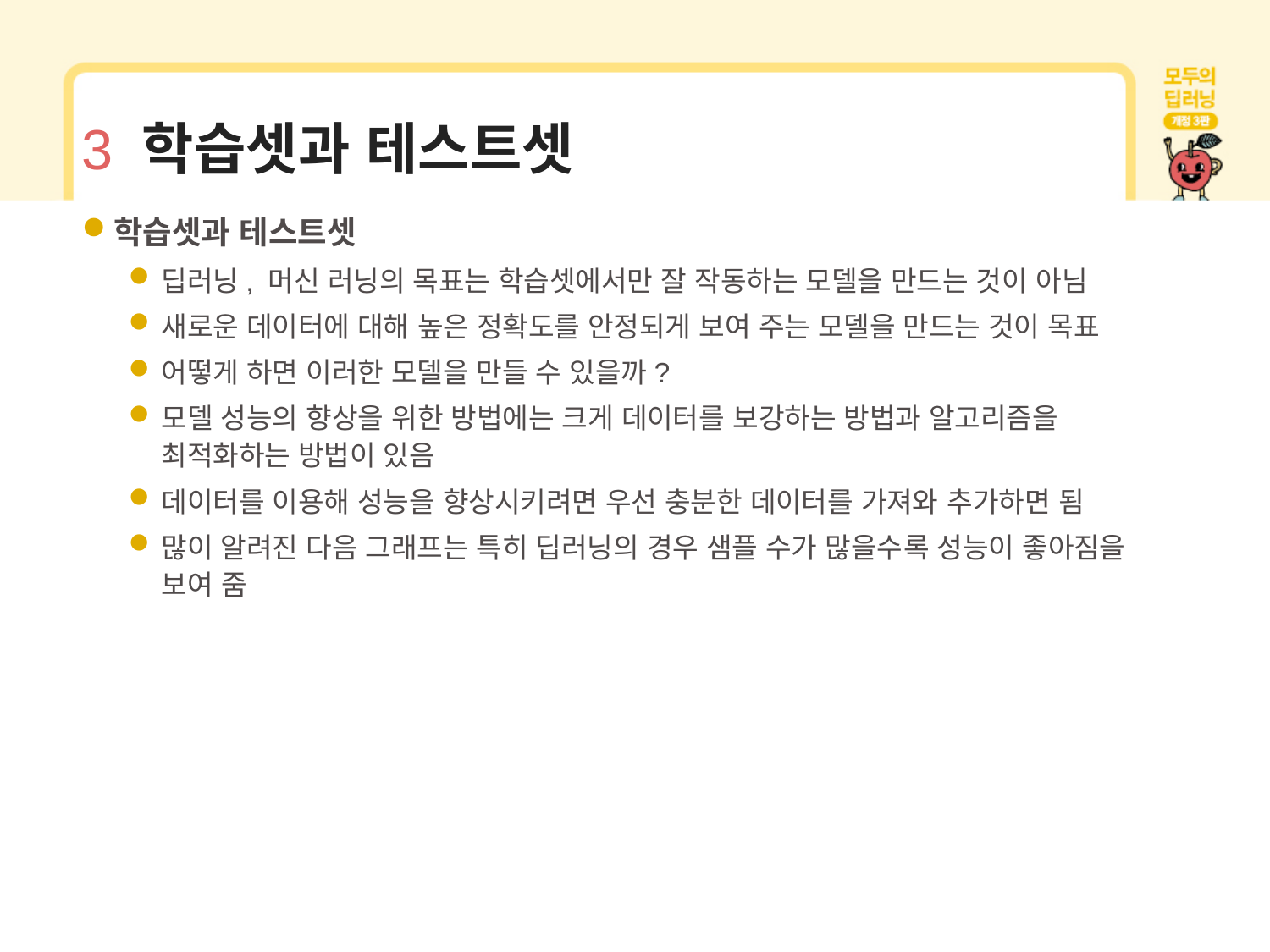

# 3 학습셋과 테스트셋
학습셋과 테스트셋
딥러닝, 머신 러닝의 목표는 학습셋에서만 잘 작동하는 모델을 만드는 것이 아님
새로운 데이터에 대해 높은 정확도를 안정되게 보여 주는 모델을 만드는 것이 목표
어떻게 하면 이러한 모델을 만들 수 있을까?
모델 성능의 향상을 위한 방법에는 크게 데이터를 보강하는 방법과 알고리즘을 최적화하는 방법이 있음
데이터를 이용해 성능을 향상시키려면 우선 충분한 데이터를 가져와 추가하면 됨
많이 알려진 다음 그래프는 특히 딥러닝의 경우 샘플 수가 많을수록 성능이 좋아짐을 보여 줌